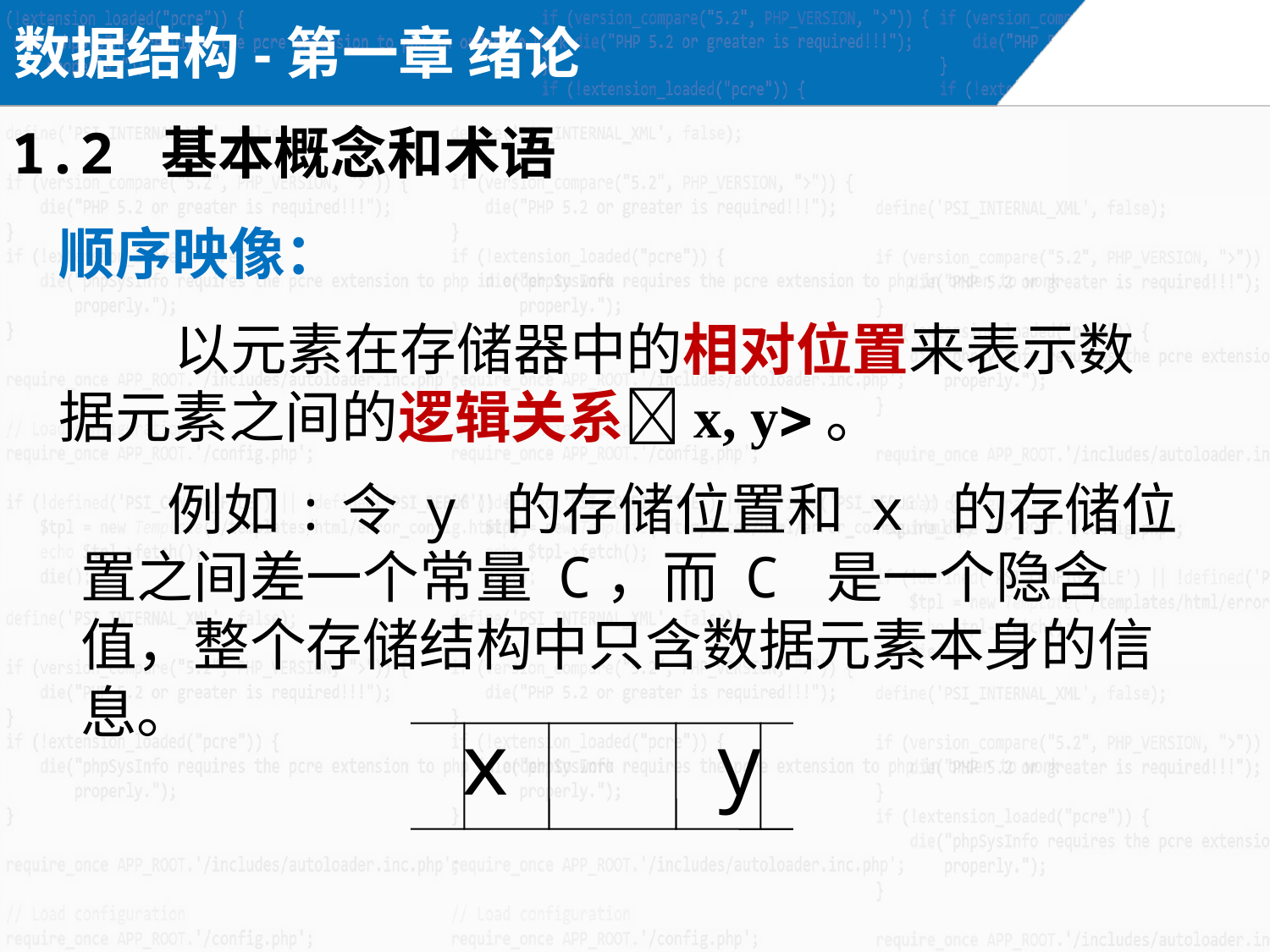

数据结构-第一章 绪论
1.2 基本概念和术语
顺序映像：
        以元素在存储器中的相对位置来表示数据元素之间的逻辑关系<x, y>。
例如:令 y 的存储位置和 x 的存储位置之间差一个常量 C，而 C 是一个隐含值，整个存储结构中只含数据元素本身的信息。
x    y